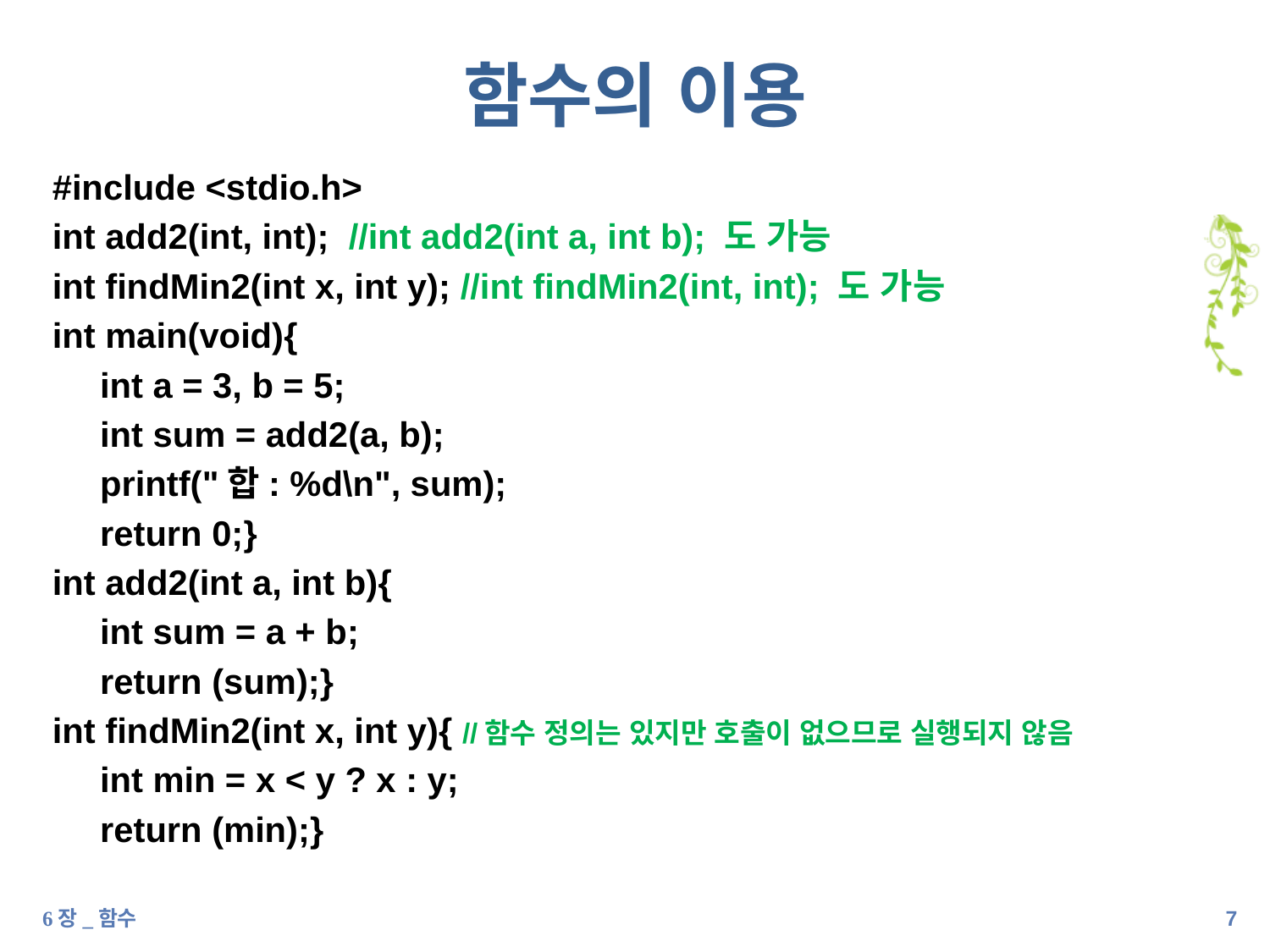

# 함수의 이용
#include <stdio.h>
int add2(int, int);  //int add2(int a, int b); 도 가능
int findMin2(int x, int y); //int findMin2(int, int); 도 가능
int main(void){
	int a = 3, b = 5;
	int sum = add2(a, b);
	printf("합: %d\n", sum);
	return 0;}
int add2(int a, int b){
	int sum = a + b;
	return (sum);}
int findMin2(int x, int y){ //함수 정의는 있지만 호출이 없으므로 실행되지 않음
	int min = x < y ? x : y;
	return (min);}
6장_함수
7